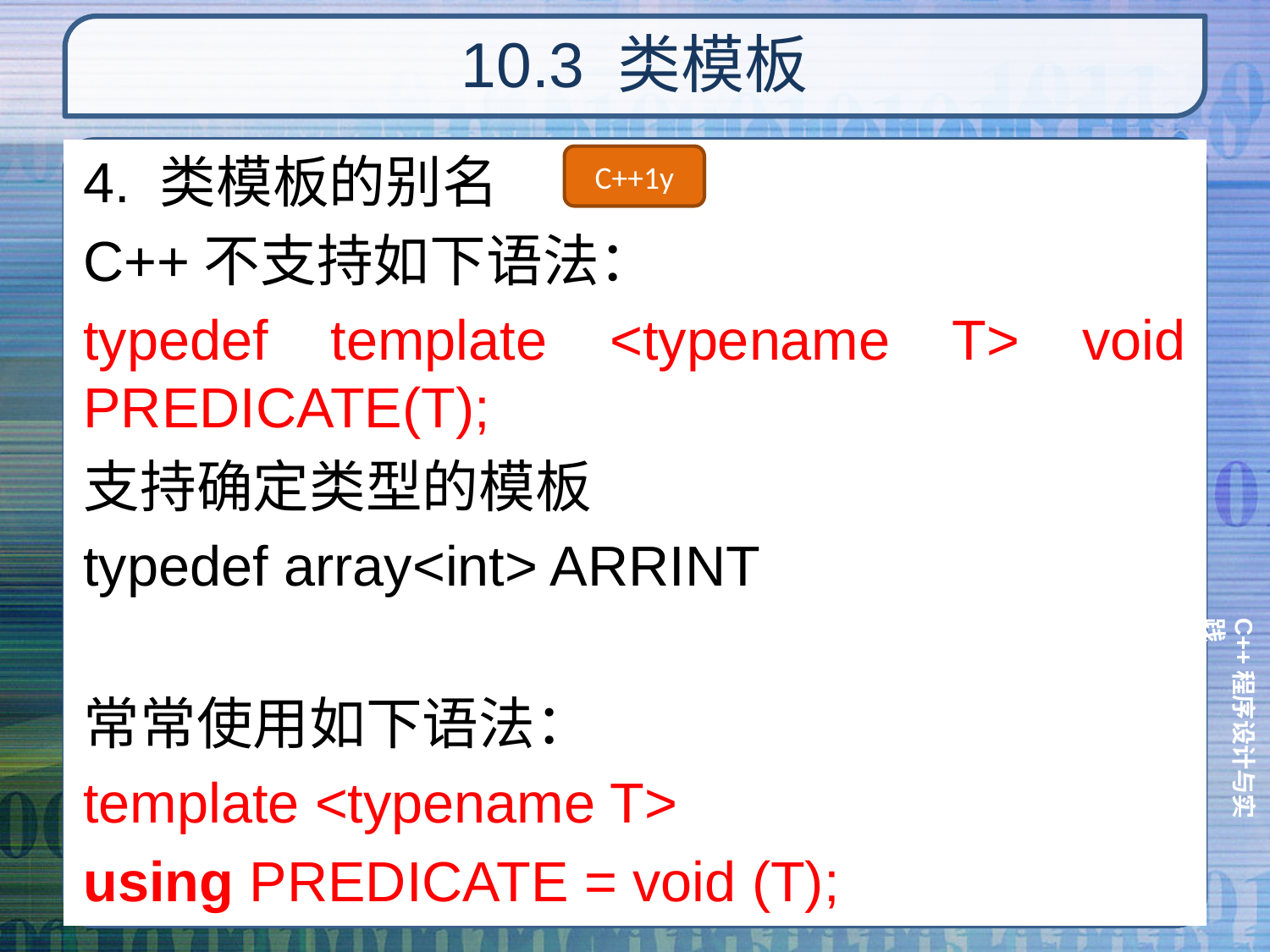

# 10.3 类模板
4. 类模板的别名
C++不支持如下语法：
typedef template <typename T> void PREDICATE(T);
支持确定类型的模板
typedef array<int> ARRINT

常常使用如下语法：
template <typename T>
using PREDICATE = void (T);
C++1y